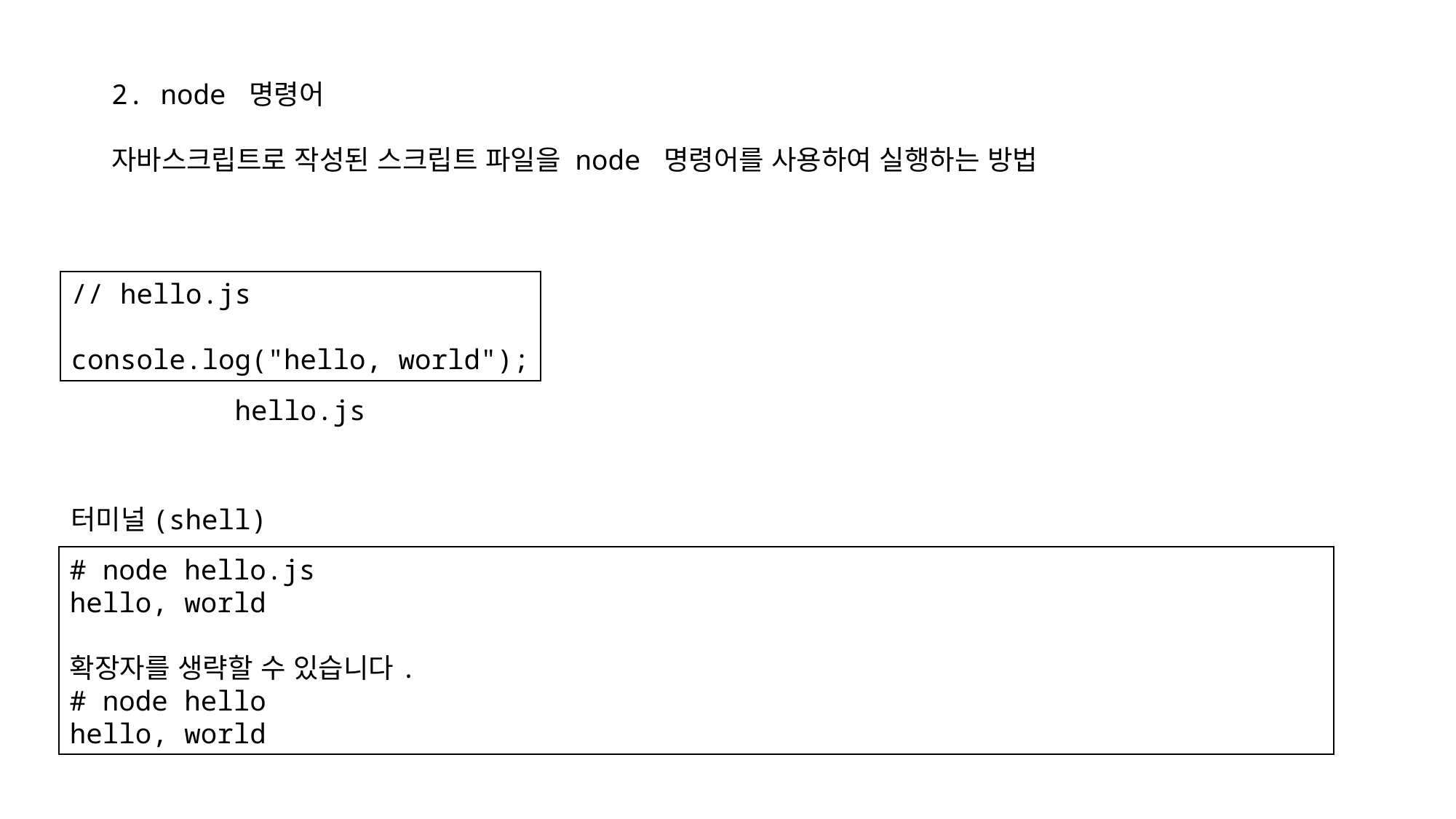

2. node 명령어

자바스크립트로 작성된 스크립트 파일을 node 명령어를 사용하여 실행하는 방법
// hello.js

console.log("hello, world");
hello.js
터미널(shell)
# node hello.js
hello, world

확장자를 생략할 수 있습니다.
# node hello
hello, world